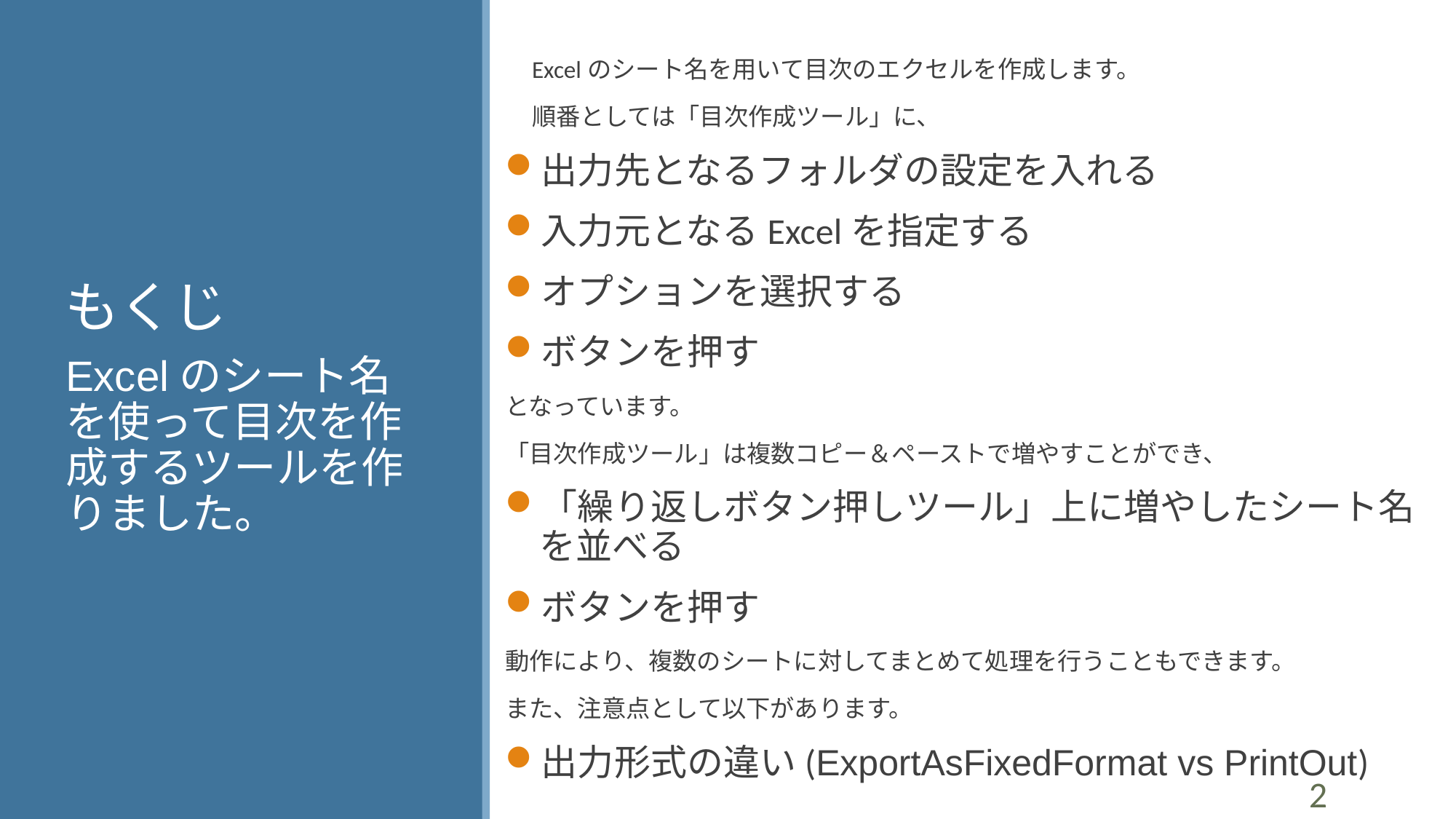

Excelのシート名を用いて目次のエクセルを作成します。
順番としては「目次作成ツール」に、
出力先となるフォルダの設定を入れる
入力元となるExcelを指定する
オプションを選択する
ボタンを押す
となっています。
「目次作成ツール」は複数コピー＆ペーストで増やすことができ、
「繰り返しボタン押しツール」上に増やしたシート名を並べる
ボタンを押す
動作により、複数のシートに対してまとめて処理を行うこともできます。
また、注意点として以下があります。
出力形式の違い(ExportAsFixedFormat vs PrintOut)

# もくじ
Excelのシート名を使って目次を作成するツールを作りました。
2